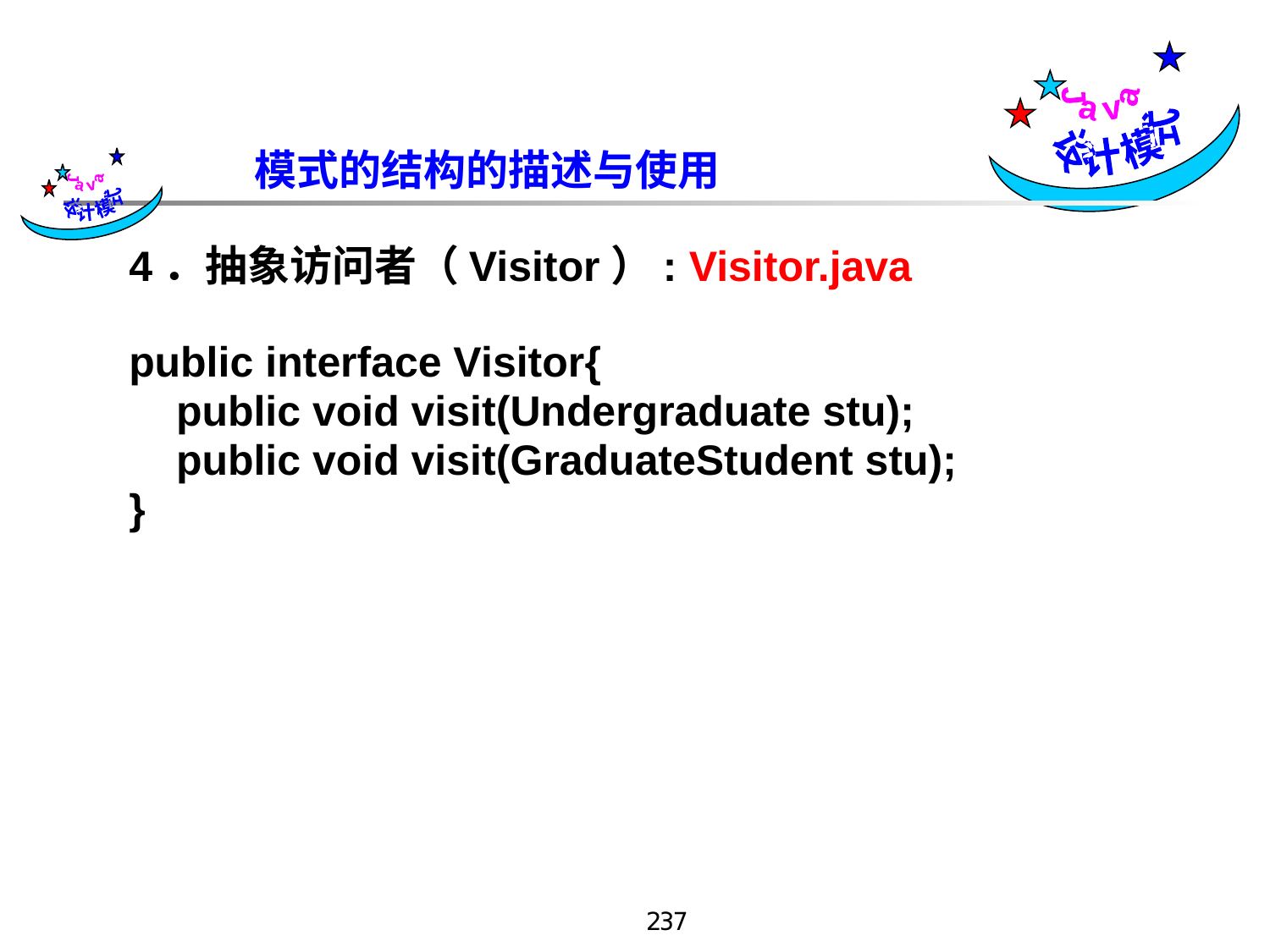

Java
设计模式

模式的结构的描述与使用

  Java
设计模式

4．抽象访问者（Visitor）: Visitor.java

public interface Visitor{
    public void visit(Undergraduate stu);
    public void visit(GraduateStudent stu);
}

237